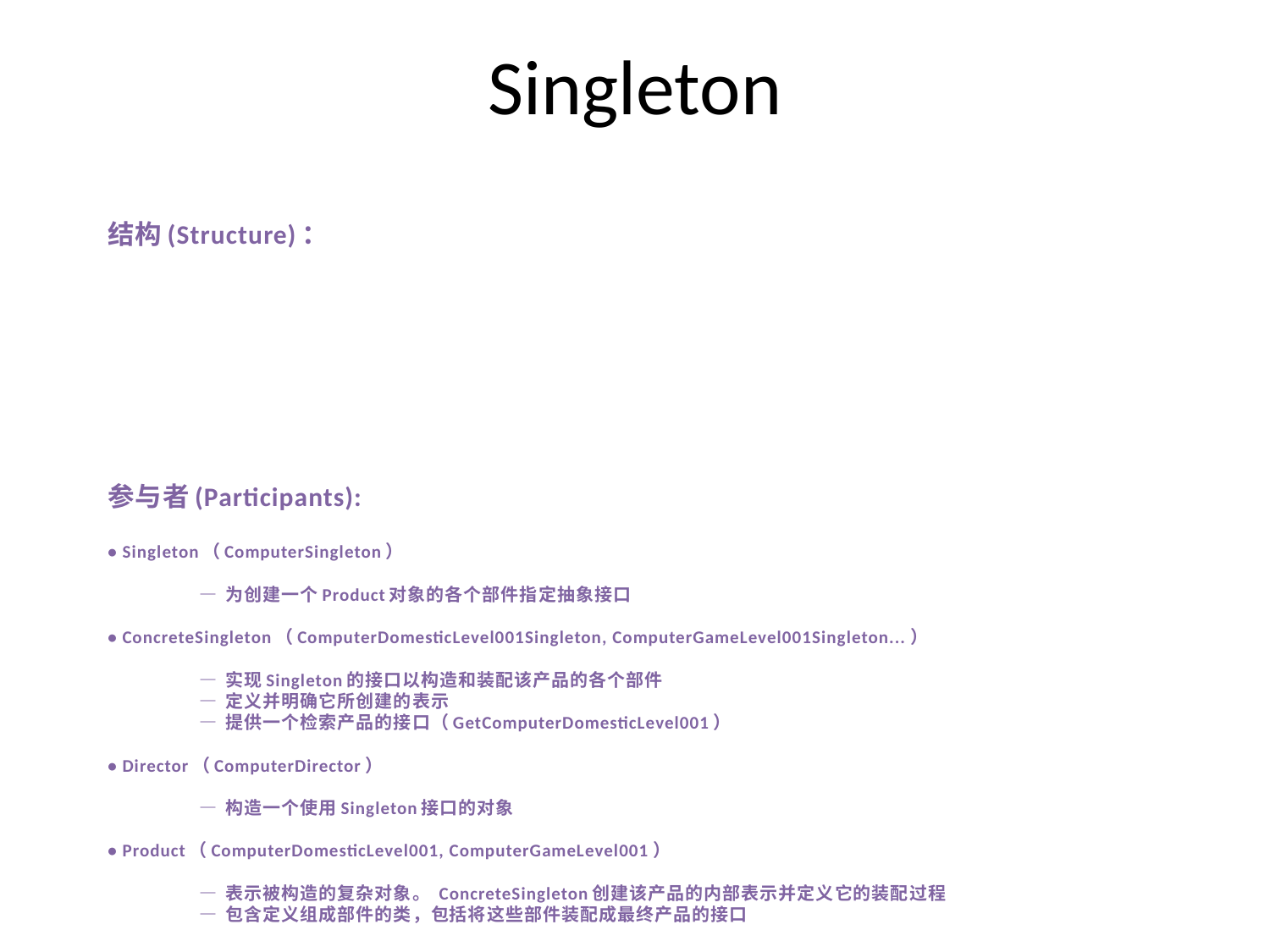

Singleton
结构(Structure)：

参与者(Participants):

• Singleton（ComputerSingleton）

	— 为创建一个Product对象的各个部件指定抽象接口

• ConcreteSingleton（ComputerDomesticLevel001Singleton, ComputerGameLevel001Singleton...）

	— 实现Singleton的接口以构造和装配该产品的各个部件
	— 定义并明确它所创建的表示
	— 提供一个检索产品的接口（GetComputerDomesticLevel001）

• Director（ComputerDirector）

	— 构造一个使用Singleton接口的对象

• Product（ComputerDomesticLevel001, ComputerGameLevel001）

	— 表示被构造的复杂对象。 ConcreteSingleton创建该产品的内部表示并定义它的装配过程
	— 包含定义组成部件的类，包括将这些部件装配成最终产品的接口